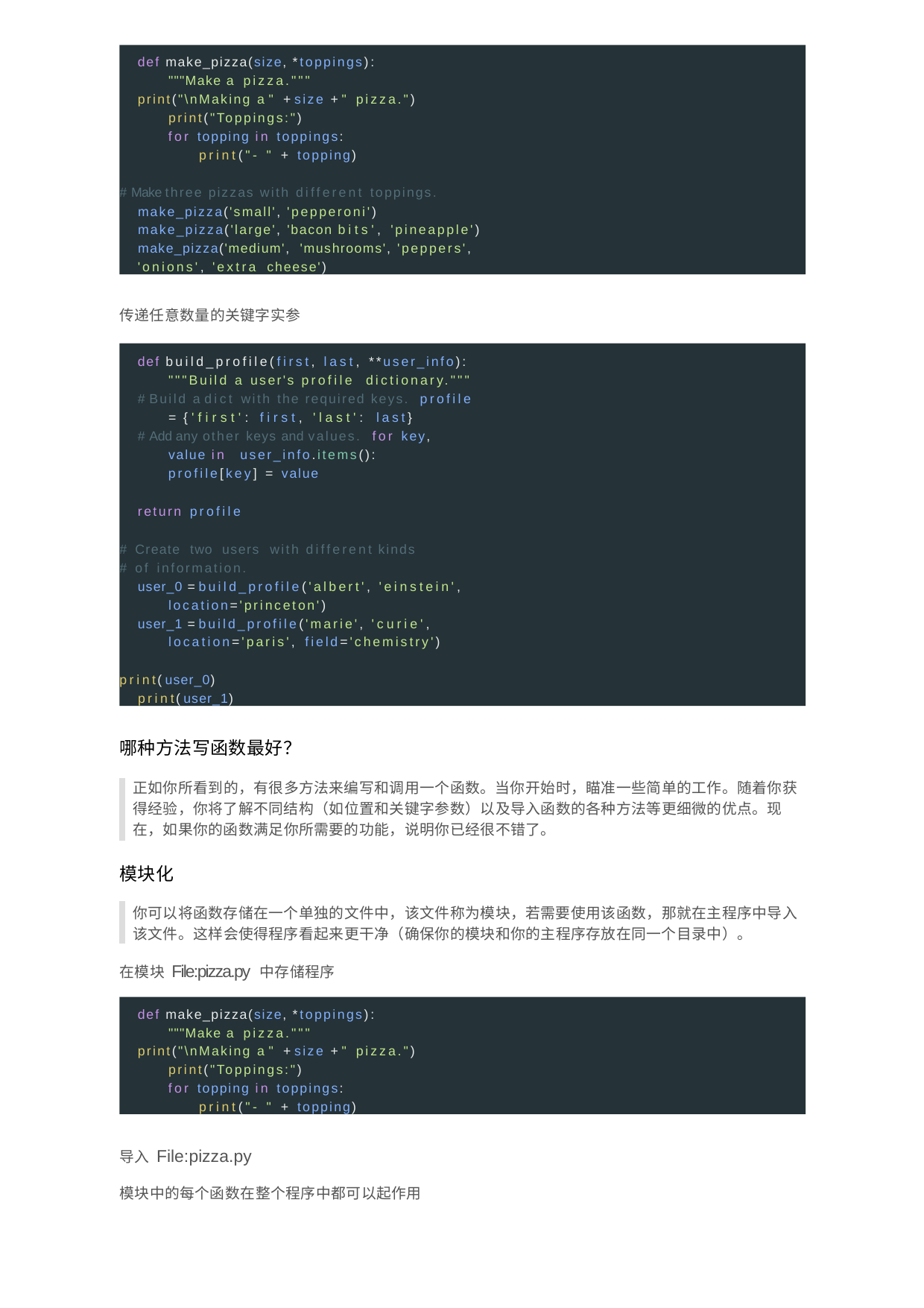

def make_pizza(size, *toppings):  """Make a  pizza."""
print("\nMaking a " + size + " pizza.")  print("Toppings:")
for topping in toppings:  print("- " +  topping)

# Make three pizzas with different toppings.  make_pizza('small', 'pepperoni')  make_pizza('large', 'bacon bits', 'pineapple')  make_pizza('medium',  'mushrooms', 'peppers',
'onions', 'extra cheese')
传递任意数量的关键字实参
def build_profile(first, last, **user_info):  """Build a  user's profile dictionary."""
# Build a dict with the required keys.  profile =  {'first': first, 'last': last}
# Add any other keys and values.  for key, value in  user_info.items():
profile[key] =  value

return profile

#  Create  two  users  with different kinds
#  of information.
user_0 = build_profile('albert', 'einstein',  location='princeton')
user_1 = build_profile('marie', 'curie',  location='paris', field='chemistry')

print(user_0)  print(user_1)
哪种⽅法写函数最好？

正如你所看到的，有很多方法来编写和调用一个函数。当你开始时，瞄准一些简单的工作。随着你获 得经验，你将了解不同结构（如位置和关键字参数）以及导入函数的各种方法等更细微的优点。现 在，如果你的函数满足你所需要的功能，说明你已经很不错了。

模块化

你可以将函数存储在一个单独的文件中，该文件称为模块，若需要使用该函数，那就在主程序中导入 该文件。这样会使得程序看起来更干净（确保你的模块和你的主程序存放在同一个目录中）。

在模块File:pizza.py 中存储程序

def make_pizza(size, *toppings):  """Make a  pizza."""
print("\nMaking a " + size + " pizza.")  print("Toppings:")
for topping in toppings:  print("- " +  topping)
导⼊File:pizza.py

模块中的每个函数在整个程序中都可以起作⽤